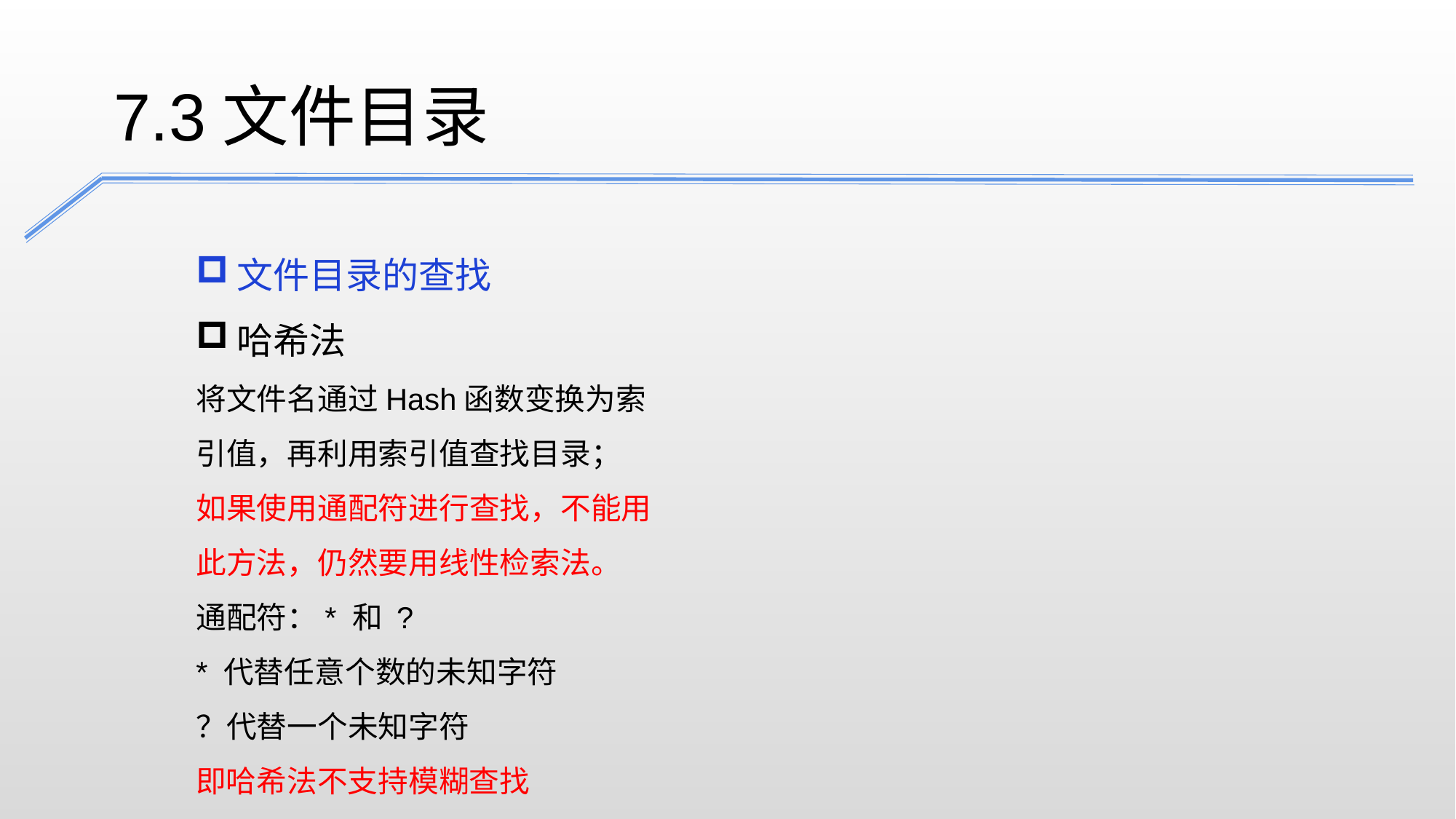

7.3文件目录
文件目录的查找
哈希法
将文件名通过Hash函数变换为索引值，再利用索引值查找目录；
如果使用通配符进行查找，不能用此方法，仍然要用线性检索法。
通配符：* 和 ?
* 代替任意个数的未知字符
？代替一个未知字符
       即哈希法不支持模糊查找